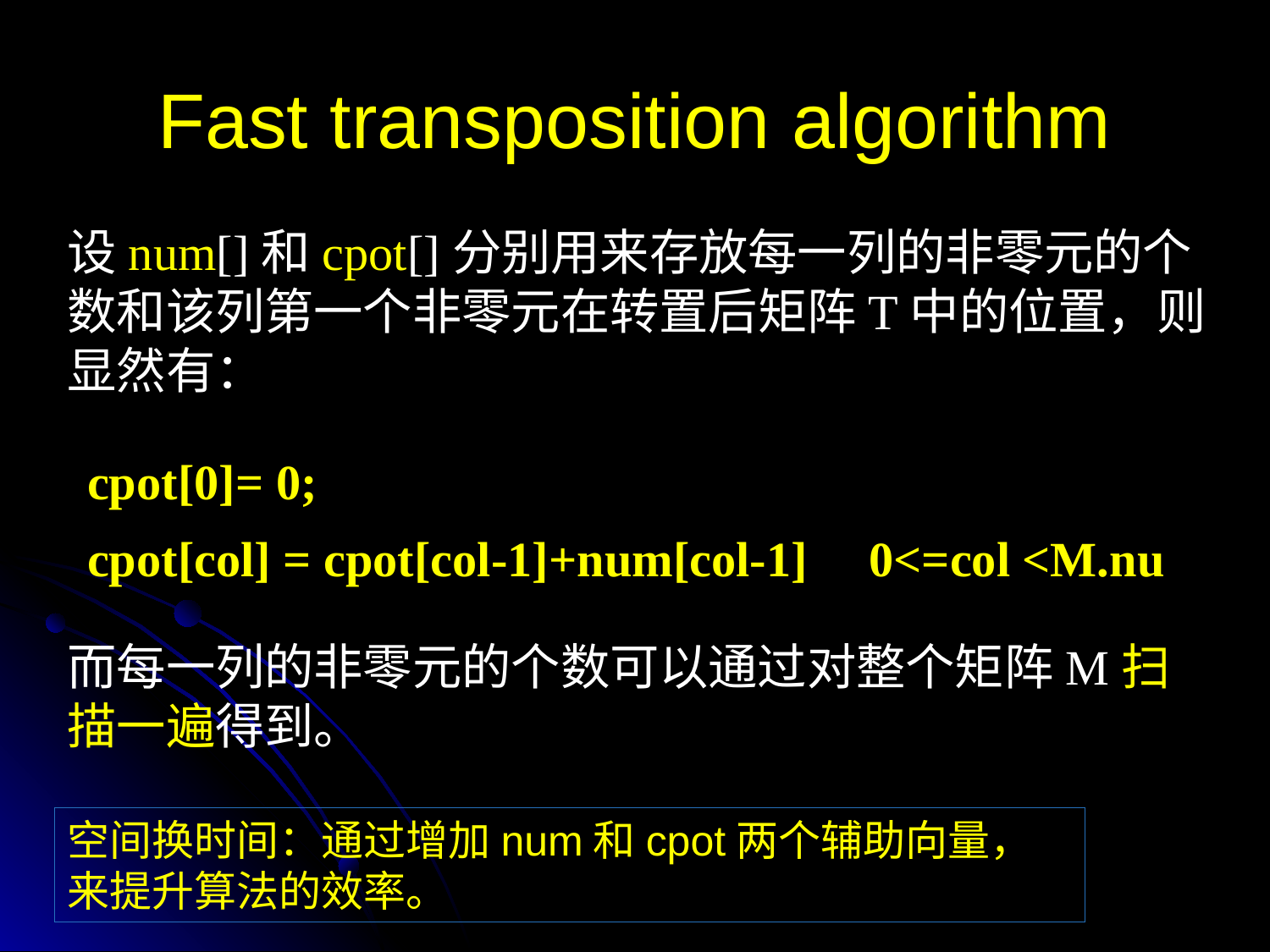

# Fast transposition algorithm
设num[]和cpot[]分别用来存放每一列的非零元的个数和该列第一个非零元在转置后矩阵T中的位置，则显然有：

而每一列的非零元的个数可以通过对整个矩阵M扫描一遍得到。
cpot[0]= 0;
cpot[col] = cpot[col-1]+num[col-1]     0<=col <M.nu
空间换时间：通过增加num和cpot两个辅助向量，来提升算法的效率。